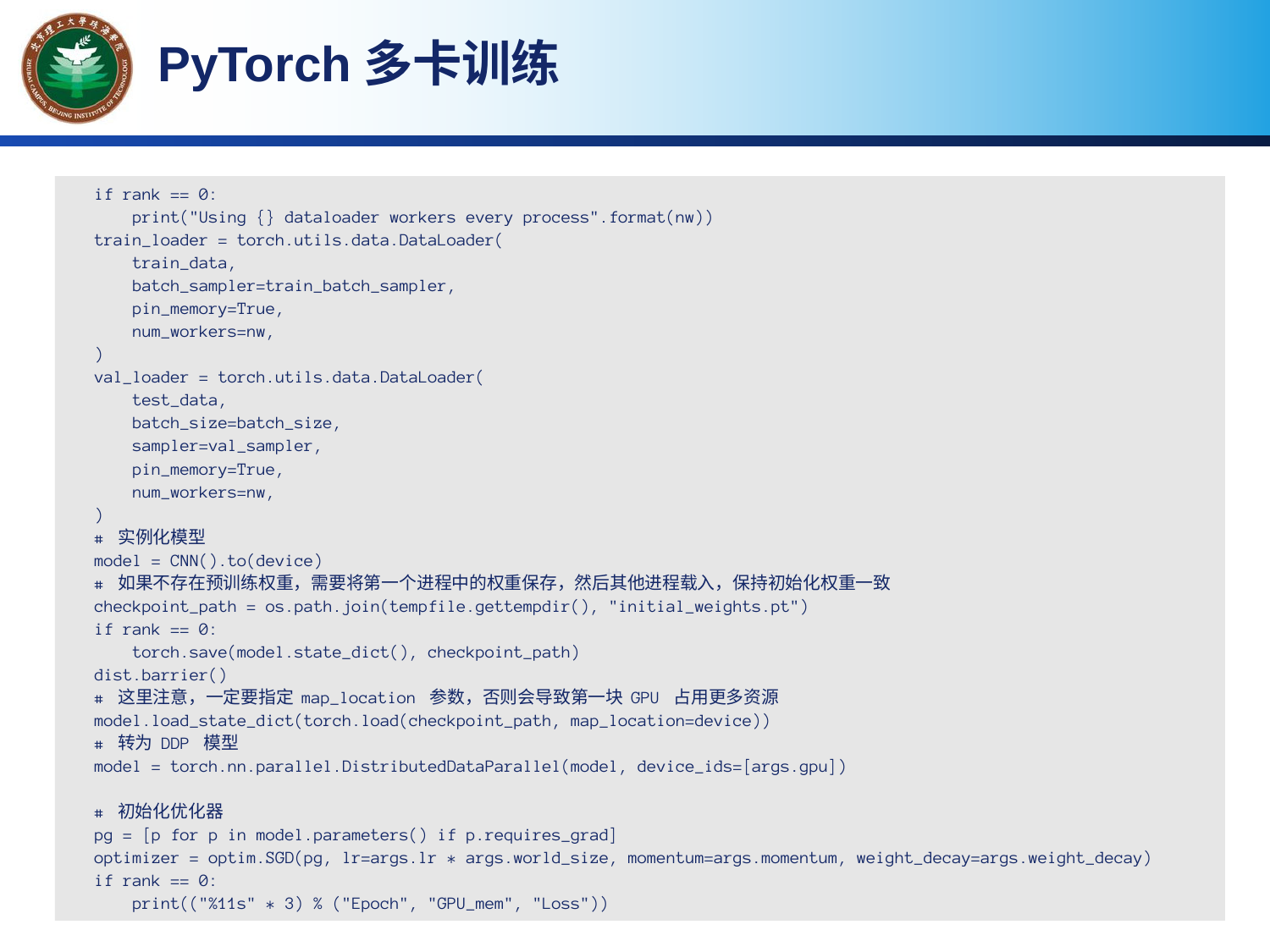

PyTorch多卡训练
    if rank == 0:
        print("Using {} dataloader workers every process".format(nw))
    train_loader = torch.utils.data.DataLoader(
        train_data,
        batch_sampler=train_batch_sampler,
        pin_memory=True,
        num_workers=nw,
    )
    val_loader = torch.utils.data.DataLoader(
        test_data,
        batch_size=batch_size,
        sampler=val_sampler,
        pin_memory=True,
        num_workers=nw,
    )
    # 实例化模型
    model = CNN().to(device)
    # 如果不存在预训练权重，需要将第一个进程中的权重保存，然后其他进程载入，保持初始化权重一致
    checkpoint_path = os.path.join(tempfile.gettempdir(), "initial_weights.pt")
    if rank == 0:
        torch.save(model.state_dict(), checkpoint_path)
    dist.barrier()
    # 这里注意，一定要指定 map_location 参数，否则会导致第一块 GPU 占用更多资源
    model.load_state_dict(torch.load(checkpoint_path, map_location=device))
    # 转为 DDP 模型
    model = torch.nn.parallel.DistributedDataParallel(model, device_ids=[args.gpu])

    # 初始化优化器
    pg = [p for p in model.parameters() if p.requires_grad]
    optimizer = optim.SGD(pg, lr=args.lr * args.world_size, momentum=args.momentum, weight_decay=args.weight_decay)
    if rank == 0:
        print(("%11s" * 3) % ("Epoch", "GPU_mem", "Loss"))